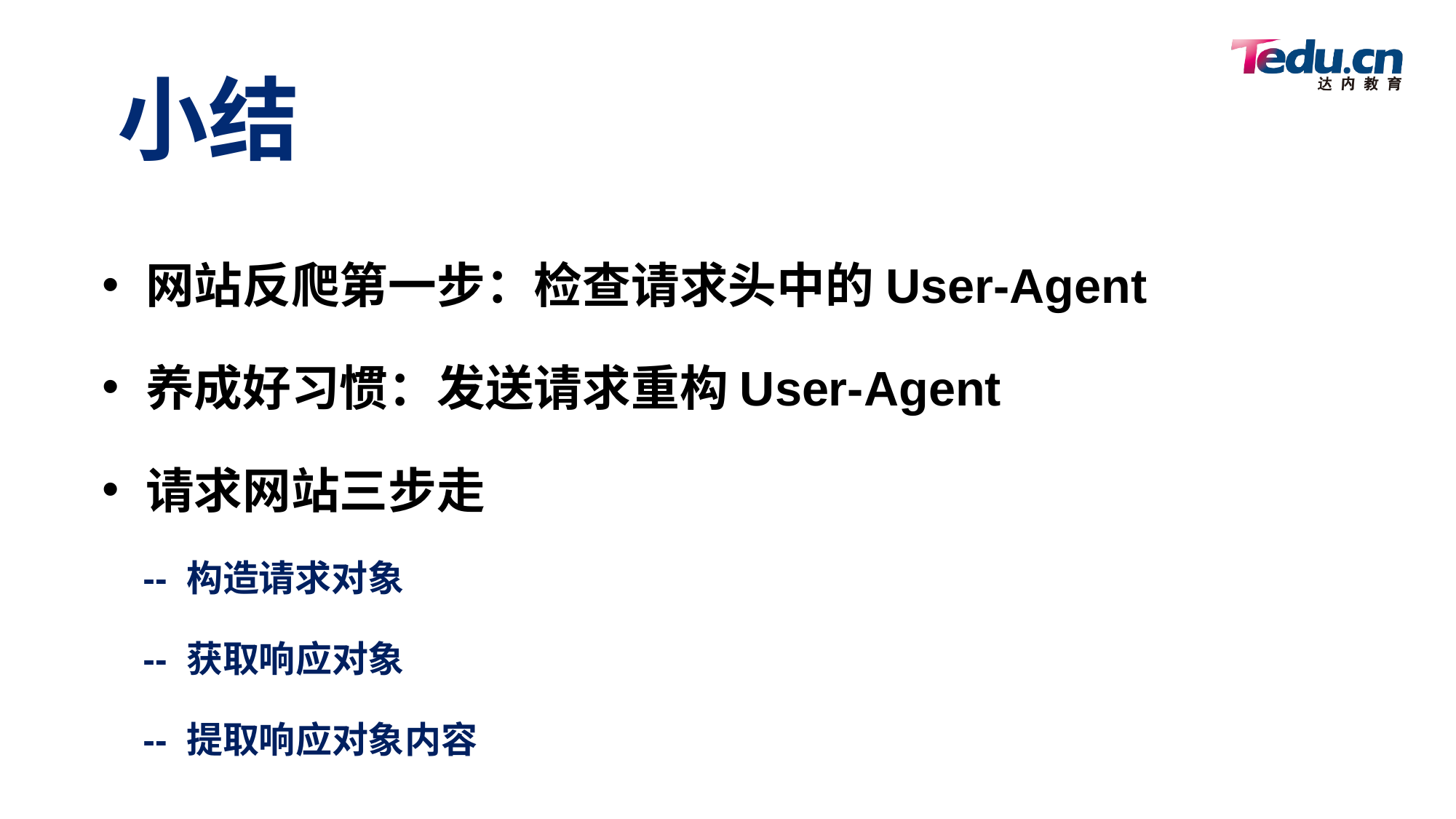

网站反爬第一步：检查请求头中的User-Agent
养成好习惯：发送请求重构User-Agent
请求网站三步走
    -- 构造请求对象
    -- 获取响应对象
    -- 提取响应对象内容